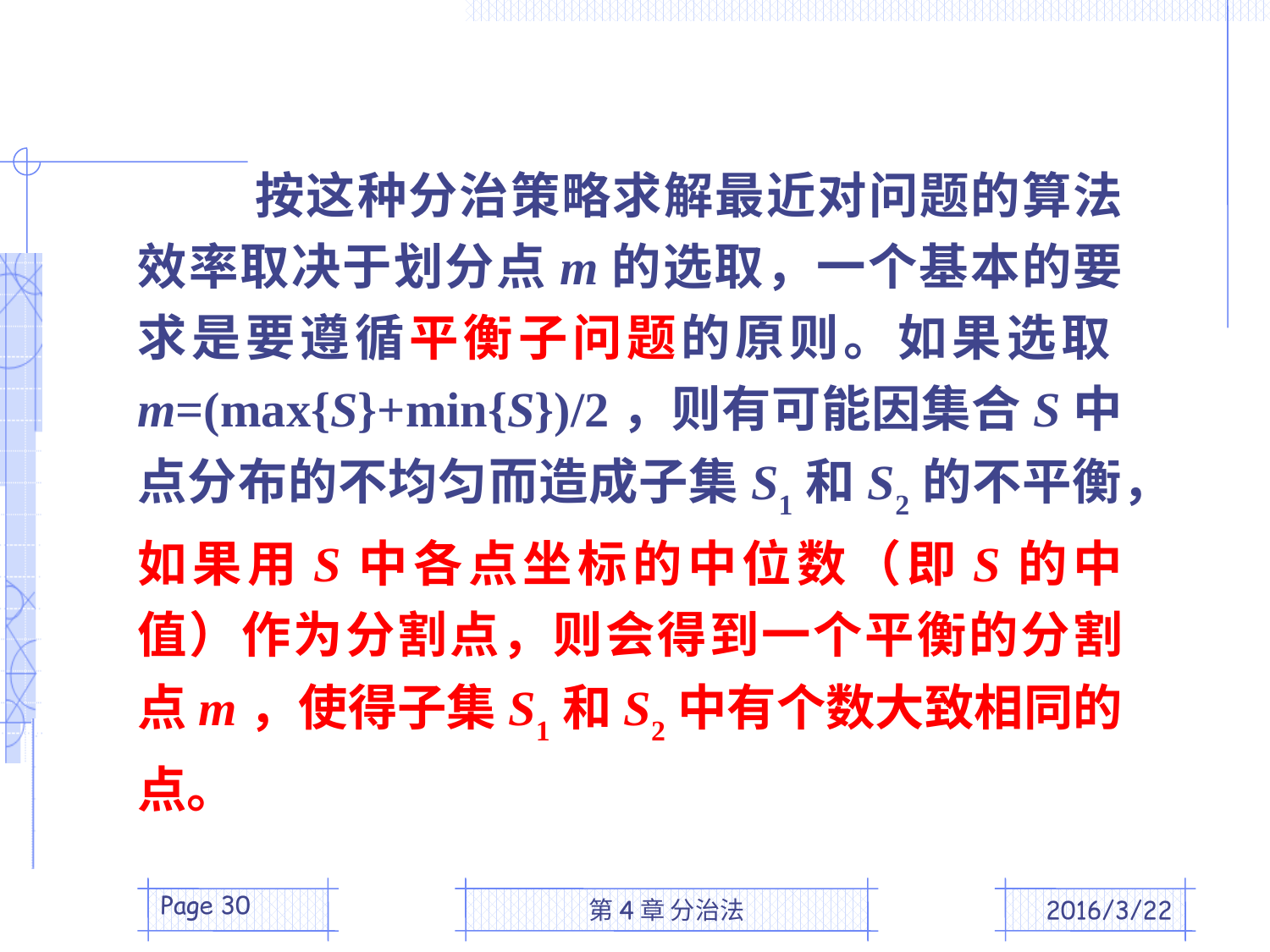

按这种分治策略求解最近对问题的算法效率取决于划分点m的选取，一个基本的要求是要遵循平衡子问题的原则。如果选取m=(max{S}+min{S})/2，则有可能因集合S中点分布的不均匀而造成子集S1和S2的不平衡，如果用S中各点坐标的中位数（即S的中值）作为分割点，则会得到一个平衡的分割点m，使得子集S1和S2中有个数大致相同的点。
Page 30
第4章 分治法
2016/3/22